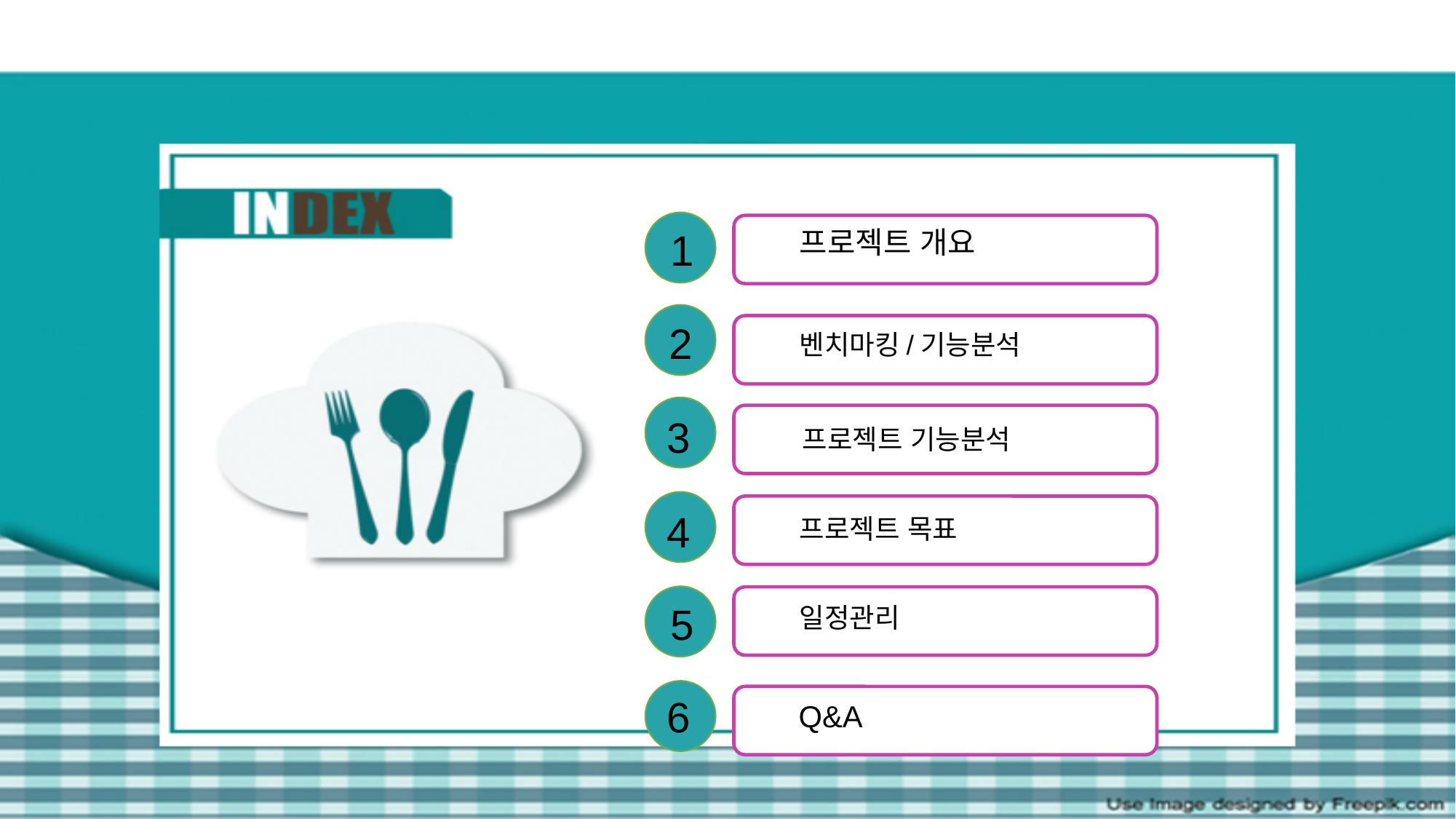

프로젝트 개요

벤치마킹/기능분석

프로젝트 기능분석

프로젝트 목표

일정관리

QnA

  프로젝트 개요
 1

 2

  벤치마킹/기능분석

 3

  프로젝트 기능분석

 4
  프로젝트 목표

 5
  일정관리

 6

  Q&A